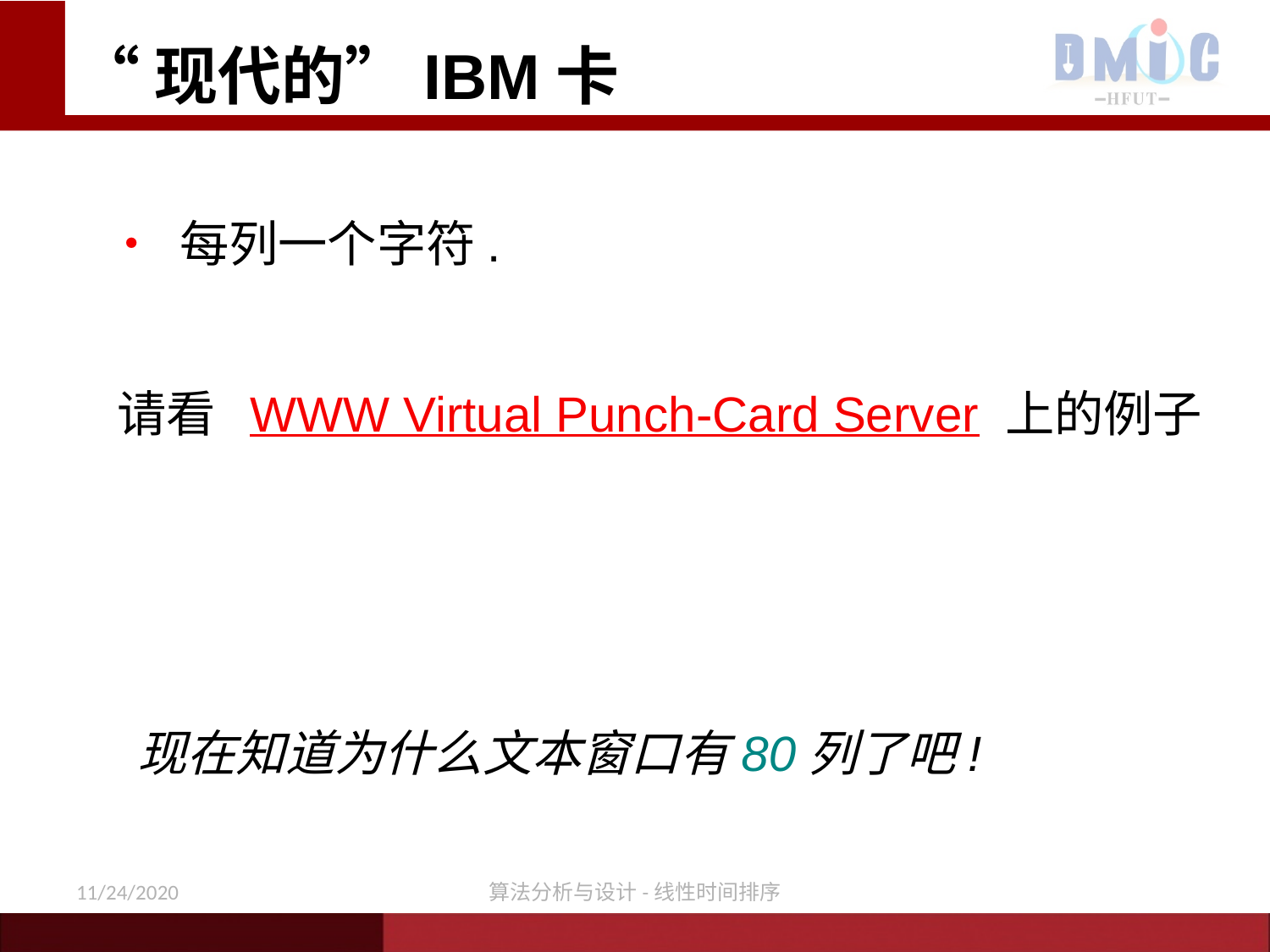

“现代的”IBM卡
• 每列一个字符.
请看  WWW Virtual Punch-Card Server 上的例子

现在知道为什么文本窗口有80列了吧!
11/24/2020
算法分析与设计-线性时间排序